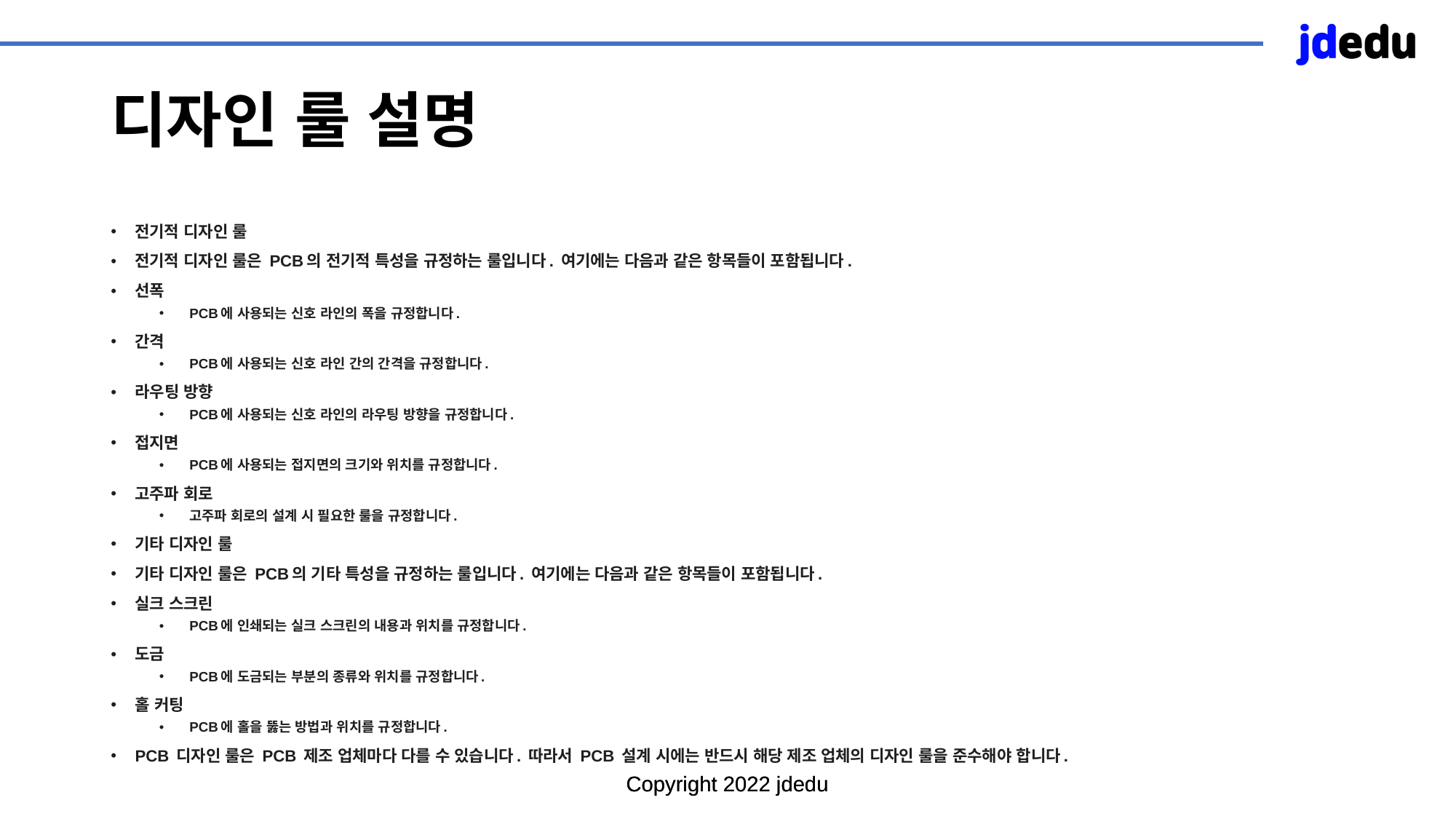

# 디자인 룰 설명
전기적 디자인 룰
전기적 디자인 룰은 PCB의 전기적 특성을 규정하는 룰입니다. 여기에는 다음과 같은 항목들이 포함됩니다.
선폭
PCB에 사용되는 신호 라인의 폭을 규정합니다.
간격
PCB에 사용되는 신호 라인 간의 간격을 규정합니다.
라우팅 방향
PCB에 사용되는 신호 라인의 라우팅 방향을 규정합니다.
접지면
PCB에 사용되는 접지면의 크기와 위치를 규정합니다.
고주파 회로
고주파 회로의 설계 시 필요한 룰을 규정합니다.
기타 디자인 룰
기타 디자인 룰은 PCB의 기타 특성을 규정하는 룰입니다. 여기에는 다음과 같은 항목들이 포함됩니다.
실크 스크린
PCB에 인쇄되는 실크 스크린의 내용과 위치를 규정합니다.
도금
PCB에 도금되는 부분의 종류와 위치를 규정합니다.
홀 커팅
PCB에 홀을 뚫는 방법과 위치를 규정합니다.
PCB 디자인 룰은 PCB 제조 업체마다 다를 수 있습니다. 따라서 PCB 설계 시에는 반드시 해당 제조 업체의 디자인 룰을 준수해야 합니다.